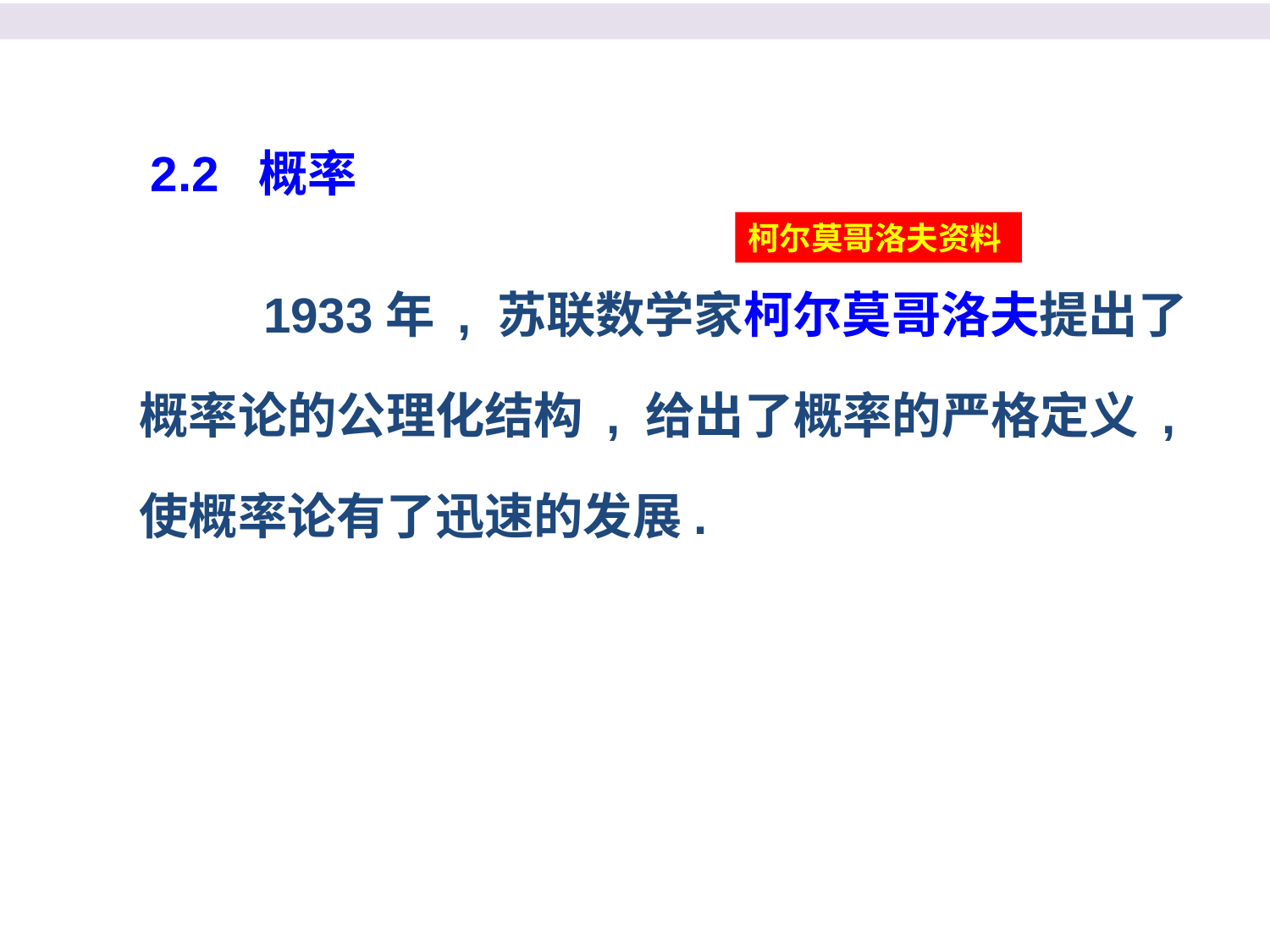

2.2  概率
柯尔莫哥洛夫资料
         1933年 , 苏联数学家柯尔莫哥洛夫提出了概率论的公理化结构 , 给出了概率的严格定义 , 使概率论有了迅速的发展.